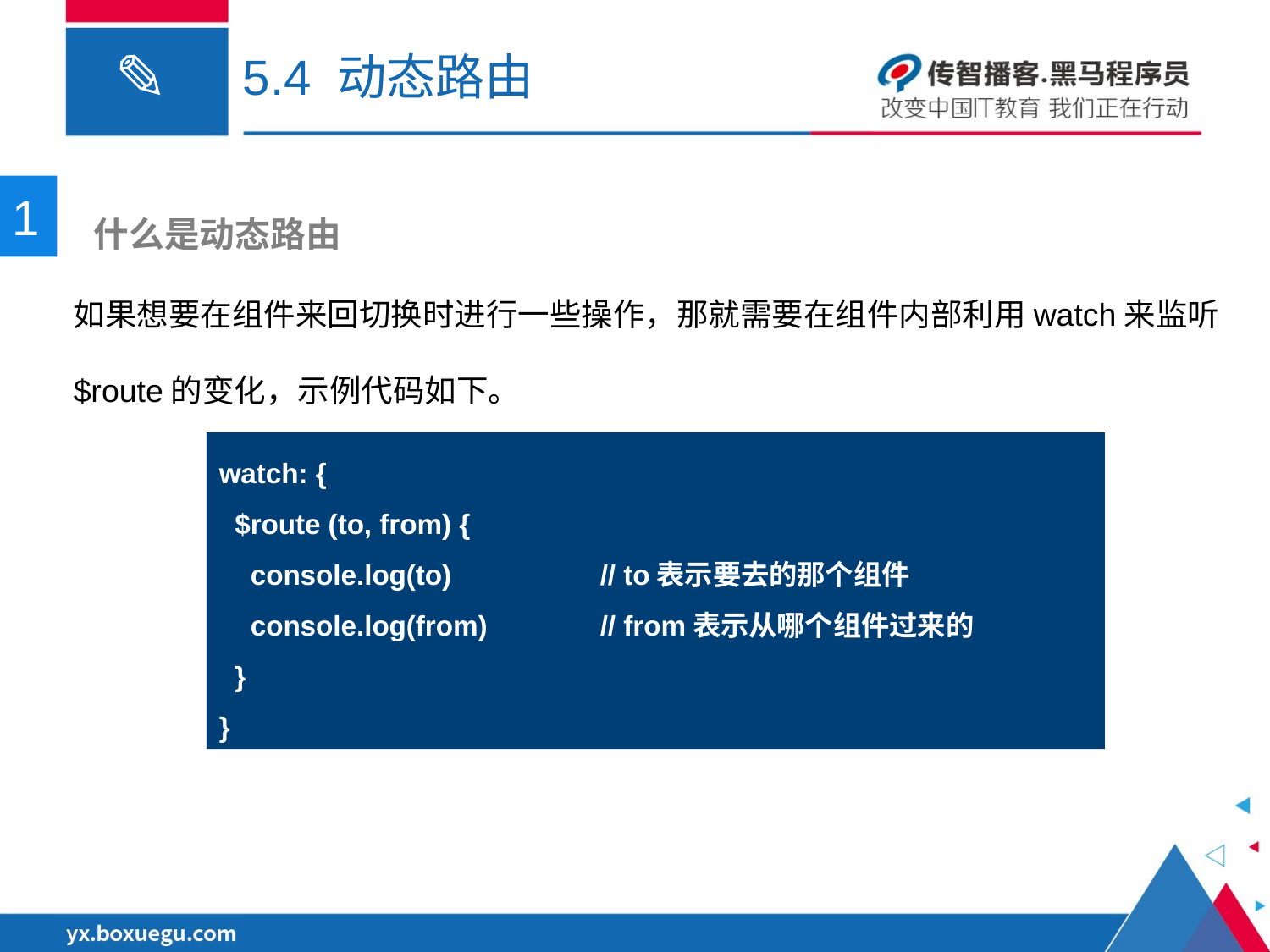

# 5.4 动态路由

1
  什么是动态路由
如果想要在组件来回切换时进行一些操作，那就需要在组件内部利用watch来监听$route的变化，示例代码如下。
watch: {
  $route (to, from) {
    console.log(to)		// to表示要去的那个组件
    console.log(from)	// from表示从哪个组件过来的
  }
}